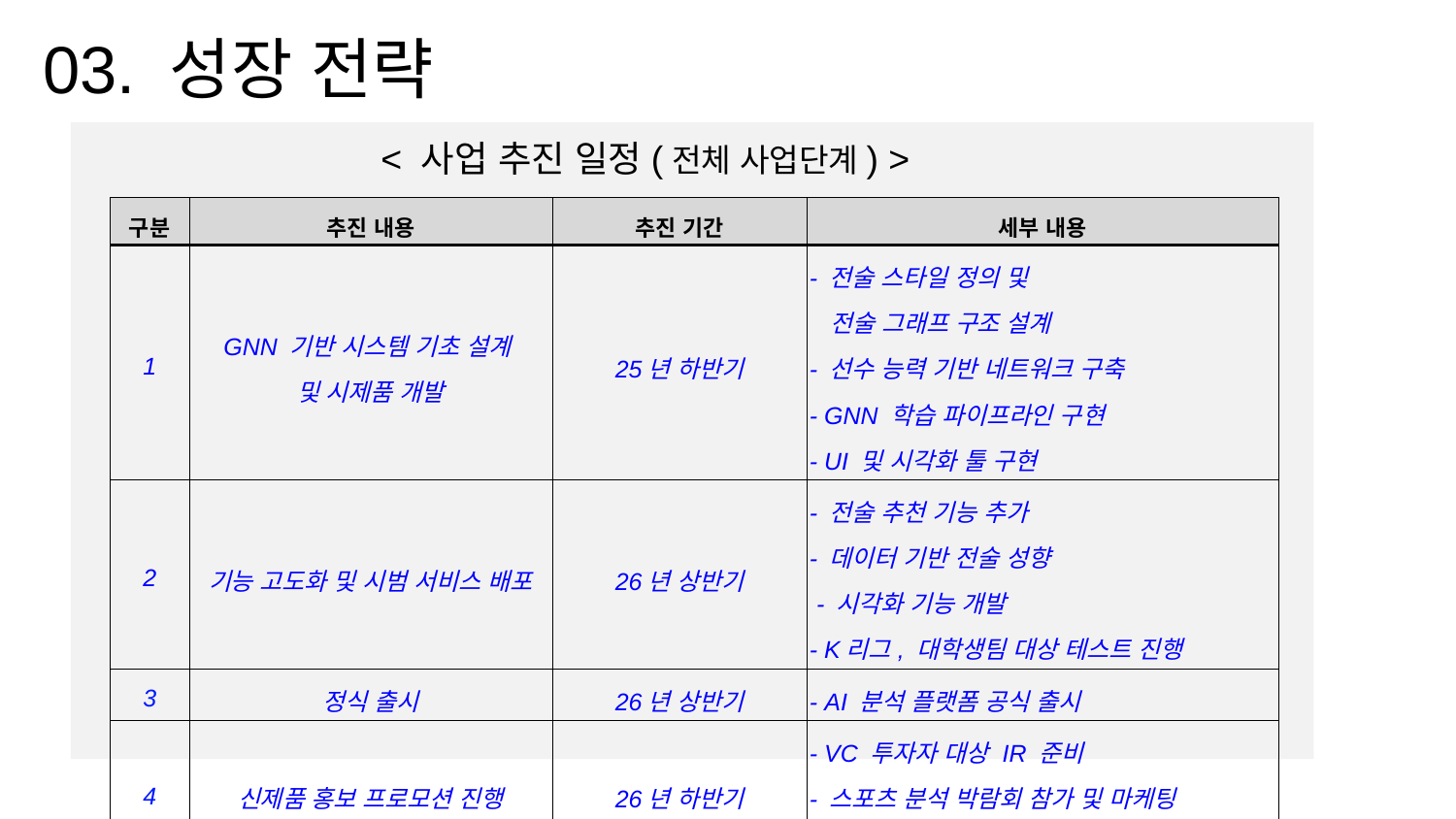

# 03. 성장 전략

 < 사업 추진 일정(전체 사업단계) >

| 구분 | 추진 내용 | 추진 기간 | 세부 내용 |
| --- | --- | --- | --- |
| 1 | GNN 기반 시스템 기초 설계 및 시제품 개발 | 25년 하반기 | - 전술 스타일 정의 및   전술 그래프 구조 설계 - 선수 능력 기반 네트워크 구축 - GNN 학습 파이프라인 구현 - UI 및 시각화 툴 구현 |
| 2 | 기능 고도화 및 시범 서비스 배포 | 26년 상반기 | - 전술 추천 기능 추가 - 데이터 기반 전술 성향 - 시각화 기능 개발 - K리그, 대학생팀 대상 테스트 진행 |
| 3 | 정식 출시 | 26년 상반기 | - AI 분석 플랫폼 공식 출시 |
| 4 | 신제품 홍보 프로모션 진행 | 26년 하반기 | - VC 투자자 대상 IR 준비 - 스포츠 분석 박람회 참가 및 마케팅 - 구독형 유료화 모델 정착 |